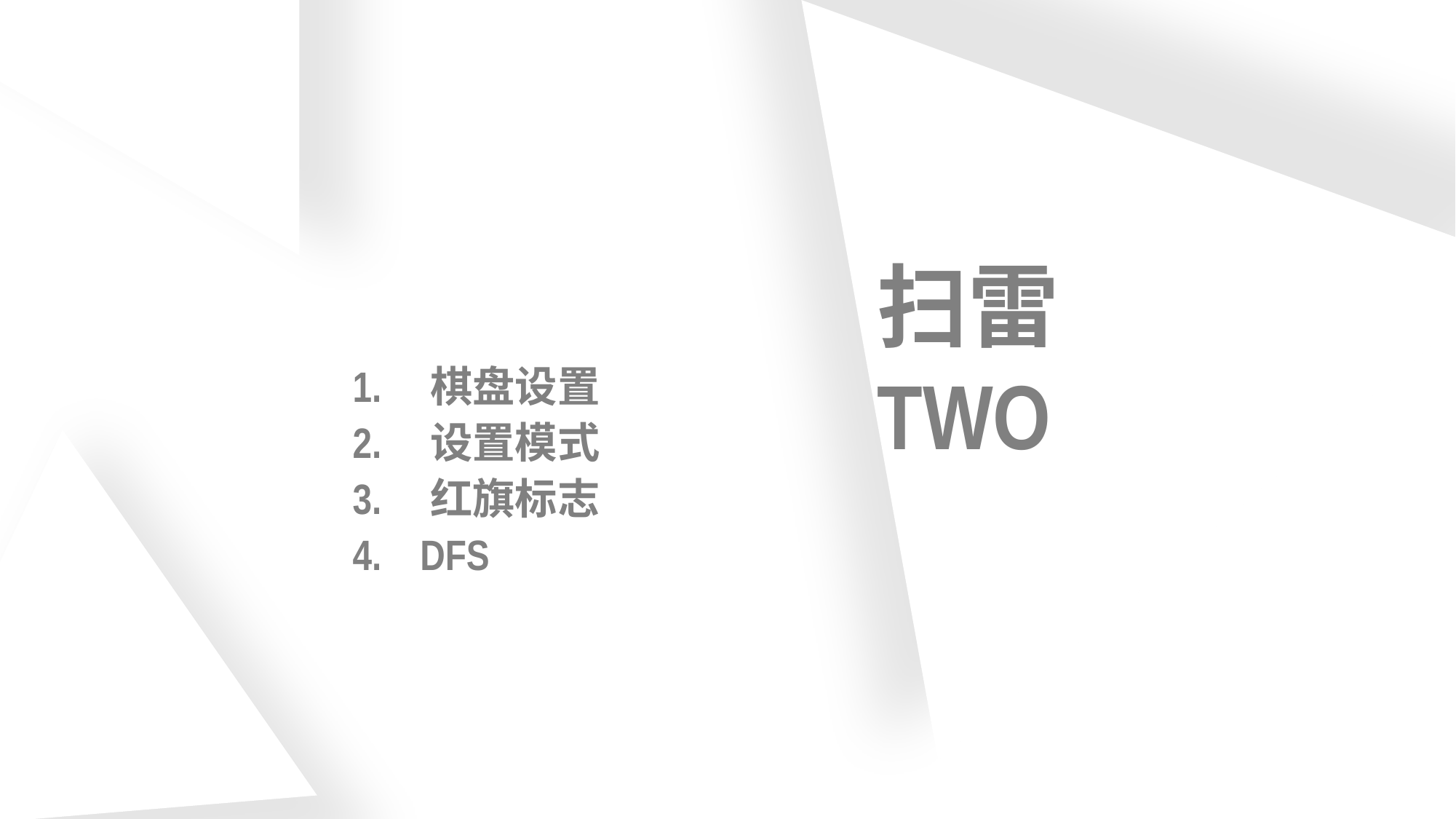

扫雷
TWO
1.    棋盘设置
2.    设置模式
3.    红旗标志
4.    DFS